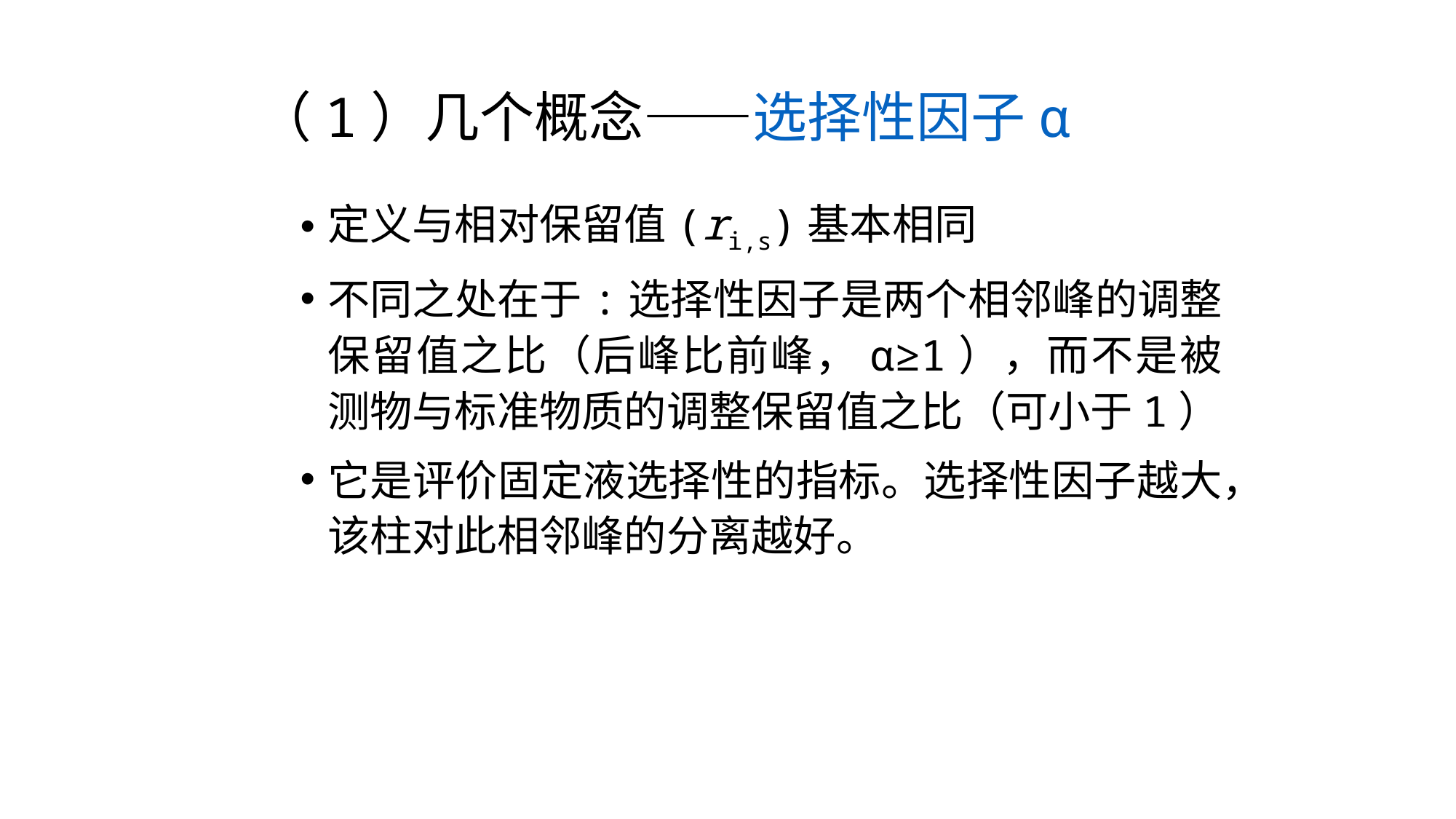

（1）几个概念——选择性因子α
定义与相对保留值(ri,s)基本相同
不同之处在于:选择性因子是两个相邻峰的调整保留值之比（后峰比前峰，α≥1），而不是被测物与标准物质的调整保留值之比（可小于1）
它是评价固定液选择性的指标。选择性因子越大，该柱对此相邻峰的分离越好。